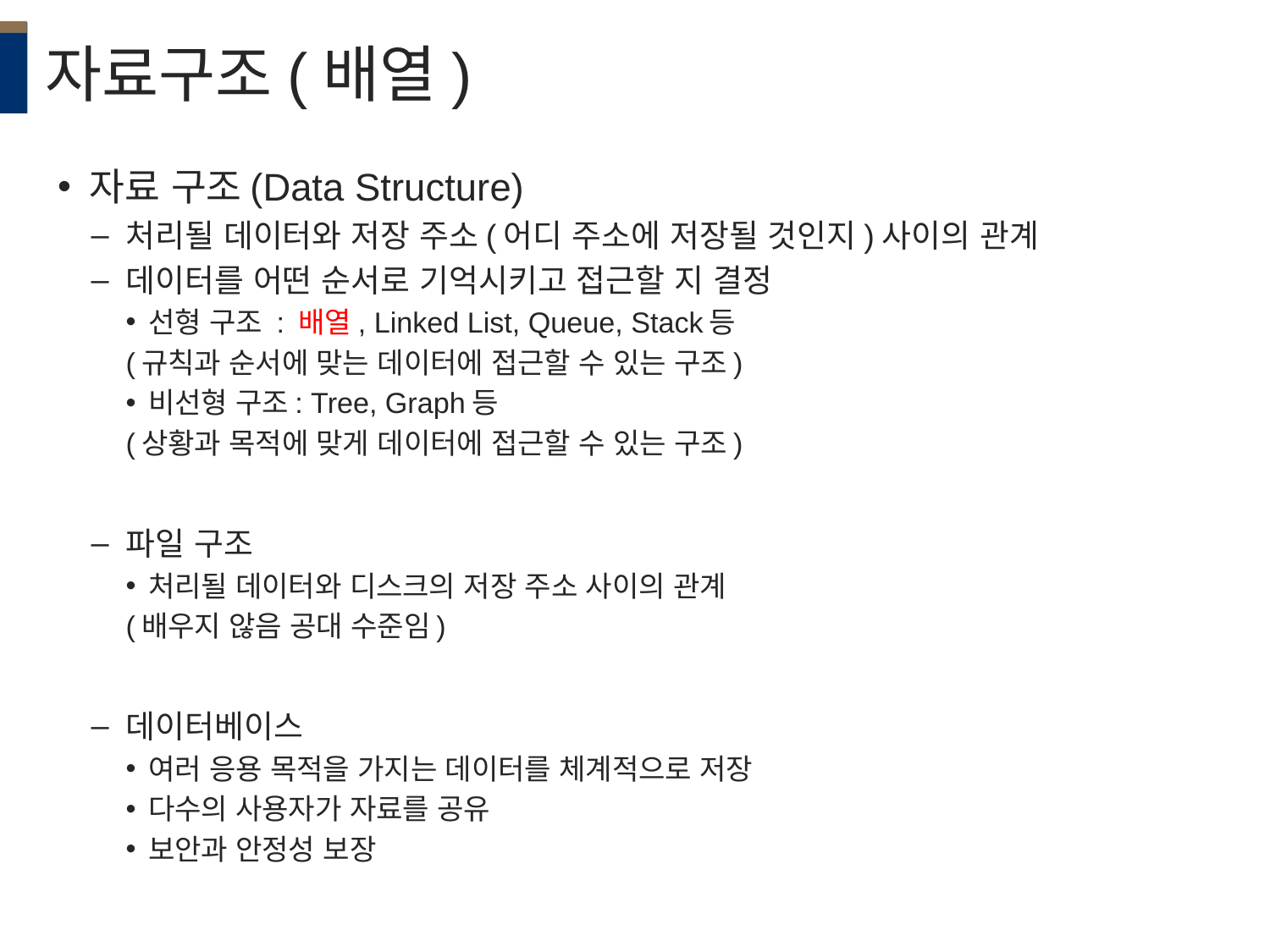

# 자료구조(배열)
자료 구조(Data Structure)
처리될 데이터와 저장 주소(어디 주소에 저장될 것인지)사이의 관계
데이터를 어떤 순서로 기억시키고 접근할 지 결정
선형 구조 : 배열, Linked List, Queue, Stack등
(규칙과 순서에 맞는 데이터에 접근할 수 있는 구조)
비선형 구조: Tree, Graph등
(상황과 목적에 맞게 데이터에 접근할 수 있는 구조)

파일 구조
처리될 데이터와 디스크의 저장 주소 사이의 관계
(배우지 않음 공대 수준임)

데이터베이스
여러 응용 목적을 가지는 데이터를 체계적으로 저장
다수의 사용자가 자료를 공유
보안과 안정성 보장